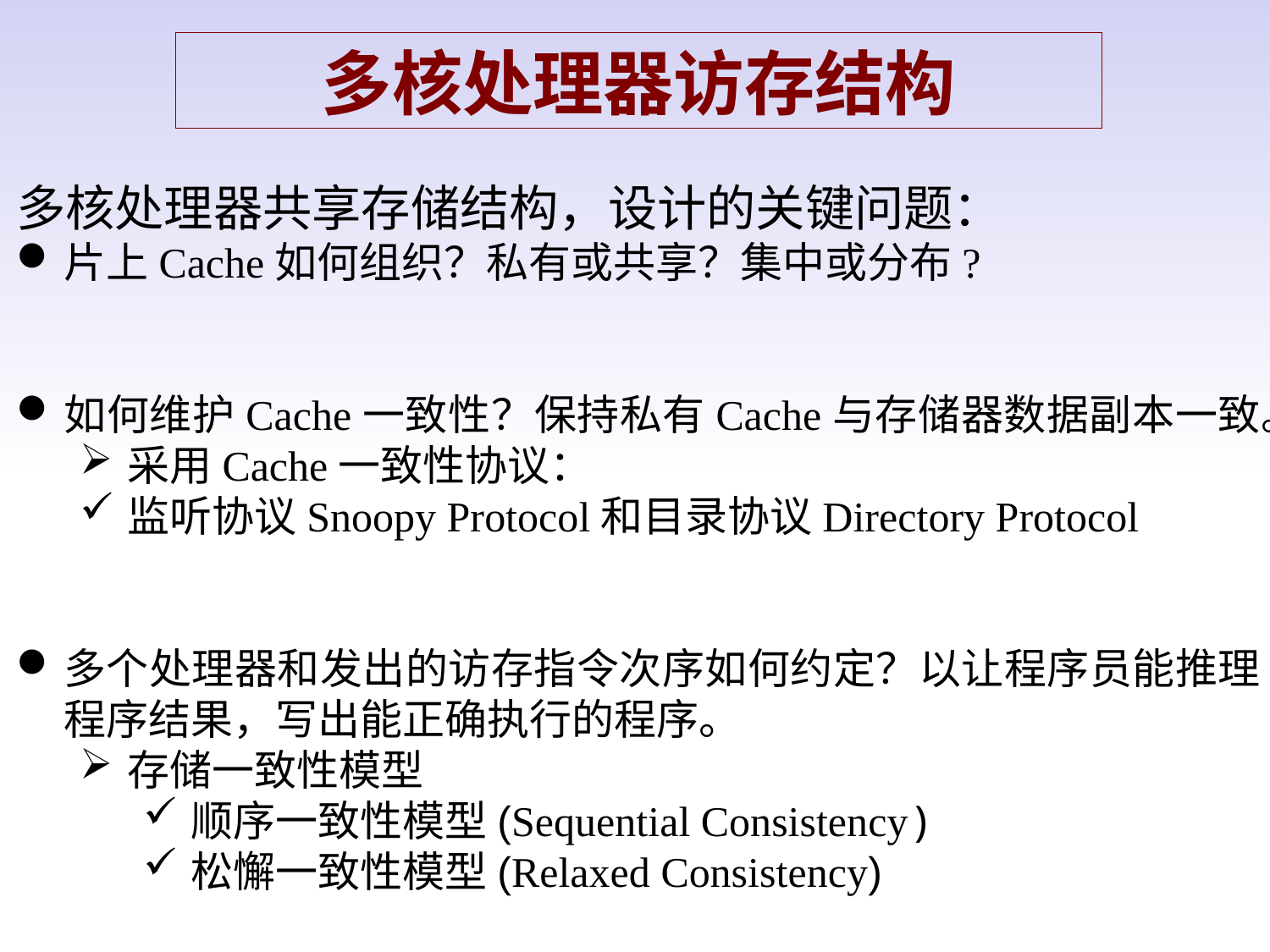

多核处理器访存结构
多核处理器共享存储结构，设计的关键问题：
片上Cache如何组织？私有或共享？集中或分布?

如何维护Cache一致性？保持私有Cache与存储器数据副本一致。
采用Cache一致性协议：
监听协议Snoopy Protocol和目录协议Directory Protocol

多个处理器和发出的访存指令次序如何约定？以让程序员能推理程序结果，写出能正确执行的程序。
存储一致性模型
顺序一致性模型(Sequential Consistency)
松懈一致性模型(Relaxed Consistency)